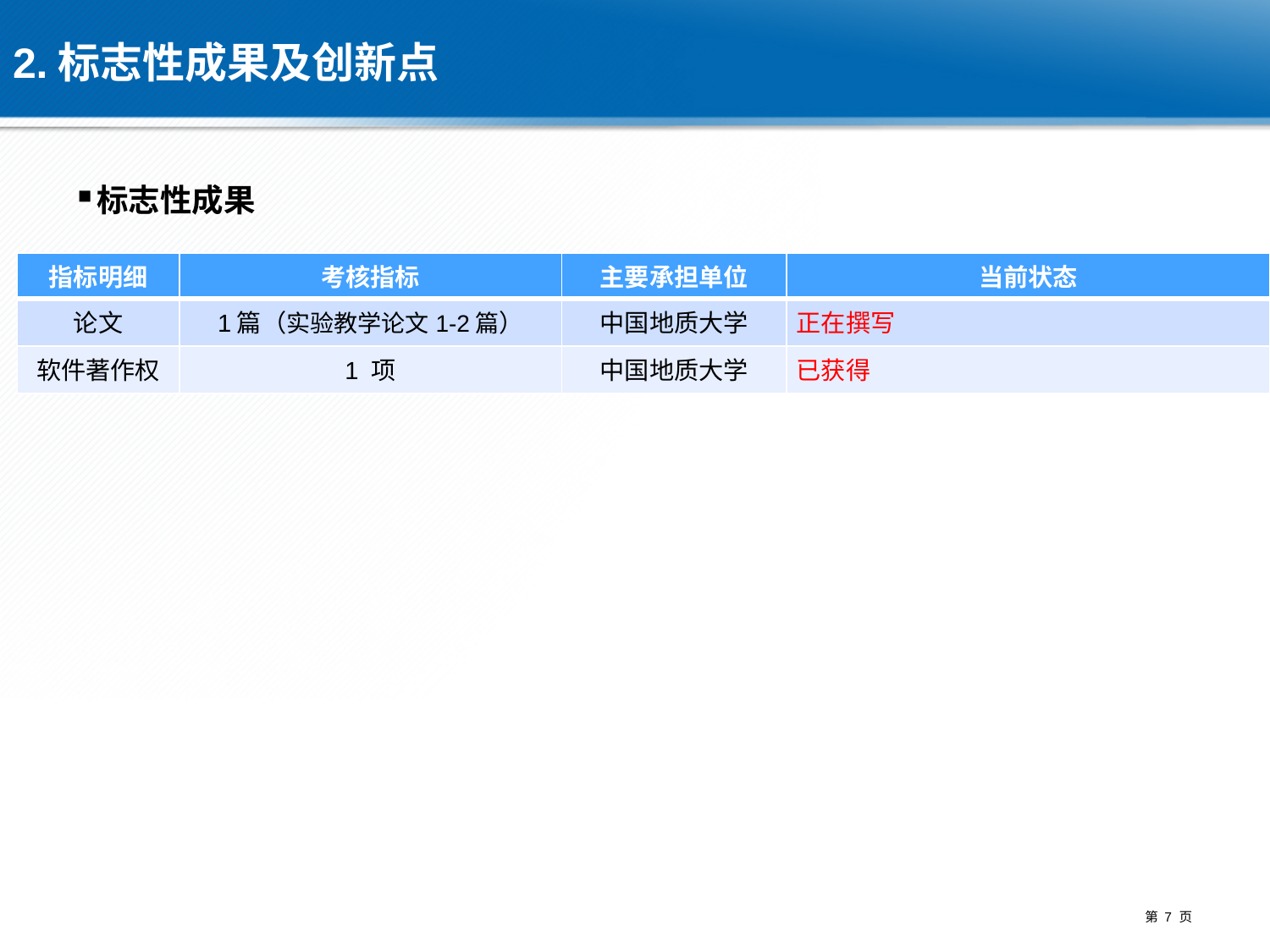

# 2.标志性成果及创新点
标志性成果
| 指标明细 | 考核指标 | 主要承担单位 | 当前状态 |
| --- | --- | --- | --- |
| 论文 | 1篇（实验教学论文1-2篇） | 中国地质大学 | 正在撰写 |
| 软件著作权 | 1 项 | 中国地质大学 | 已获得 |
第 7 页